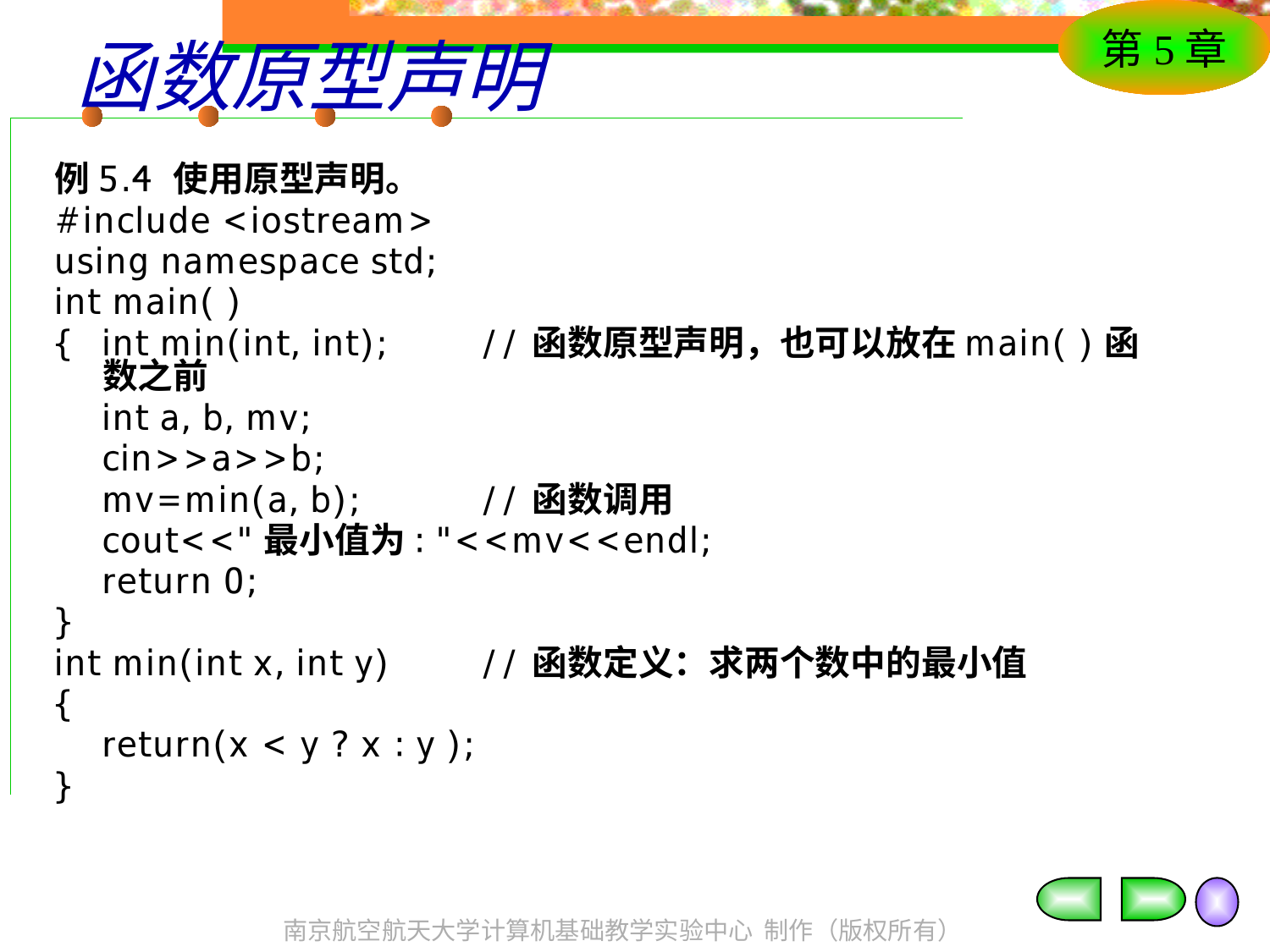

# 函数原型声明
例5.4 使用原型声明。
#include <iostream>
using namespace std;
int main( )
{ 	int min(int, int);      	//函数原型声明，也可以放在main( )函数之前
  	int a, b, mv;
 	cin>>a>>b;
  	mv=min(a, b);         	//函数调用
  	cout<<"最小值为: "<<mv<<endl;
  	return 0;
}
int min(int x, int y)       	//函数定义：求两个数中的最小值
{
  	return(x < y ? x : y );
}